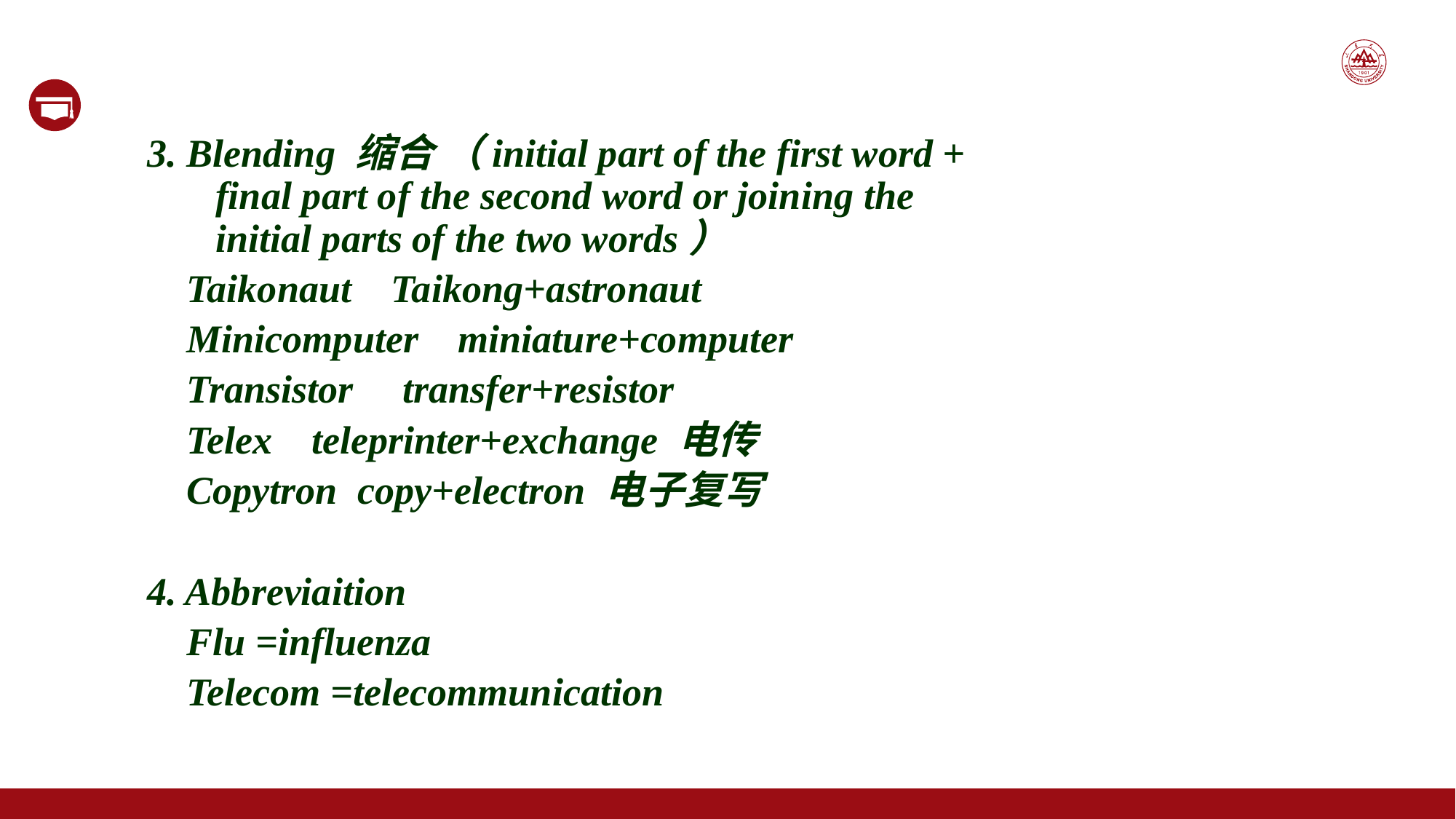

3. Blending 缩合 （initial part of the first word + final part of the second word or joining the initial parts of the two words）
    Taikonaut    Taikong+astronaut
    Minicomputer    miniature+computer
    Transistor     transfer+resistor
    Telex    teleprinter+exchange 电传
    Copytron  copy+electron 电子复写

4. Abbreviaition
    Flu =influenza
    Telecom =telecommunication